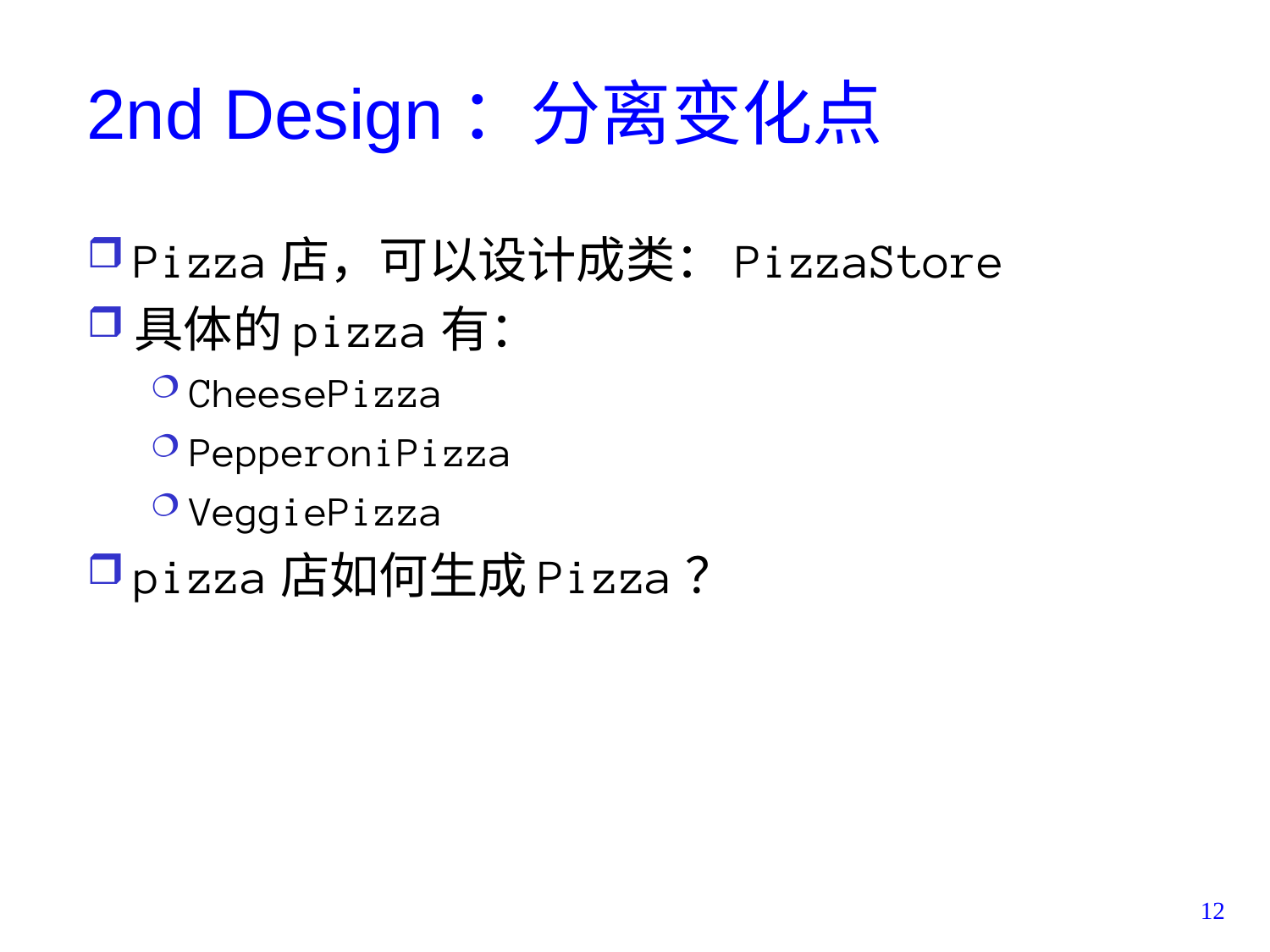

# 2nd Design：分离变化点
Pizza店，可以设计成类：PizzaStore
具体的pizza有：
CheesePizza
PepperoniPizza
VeggiePizza
pizza店如何生成Pizza？
12